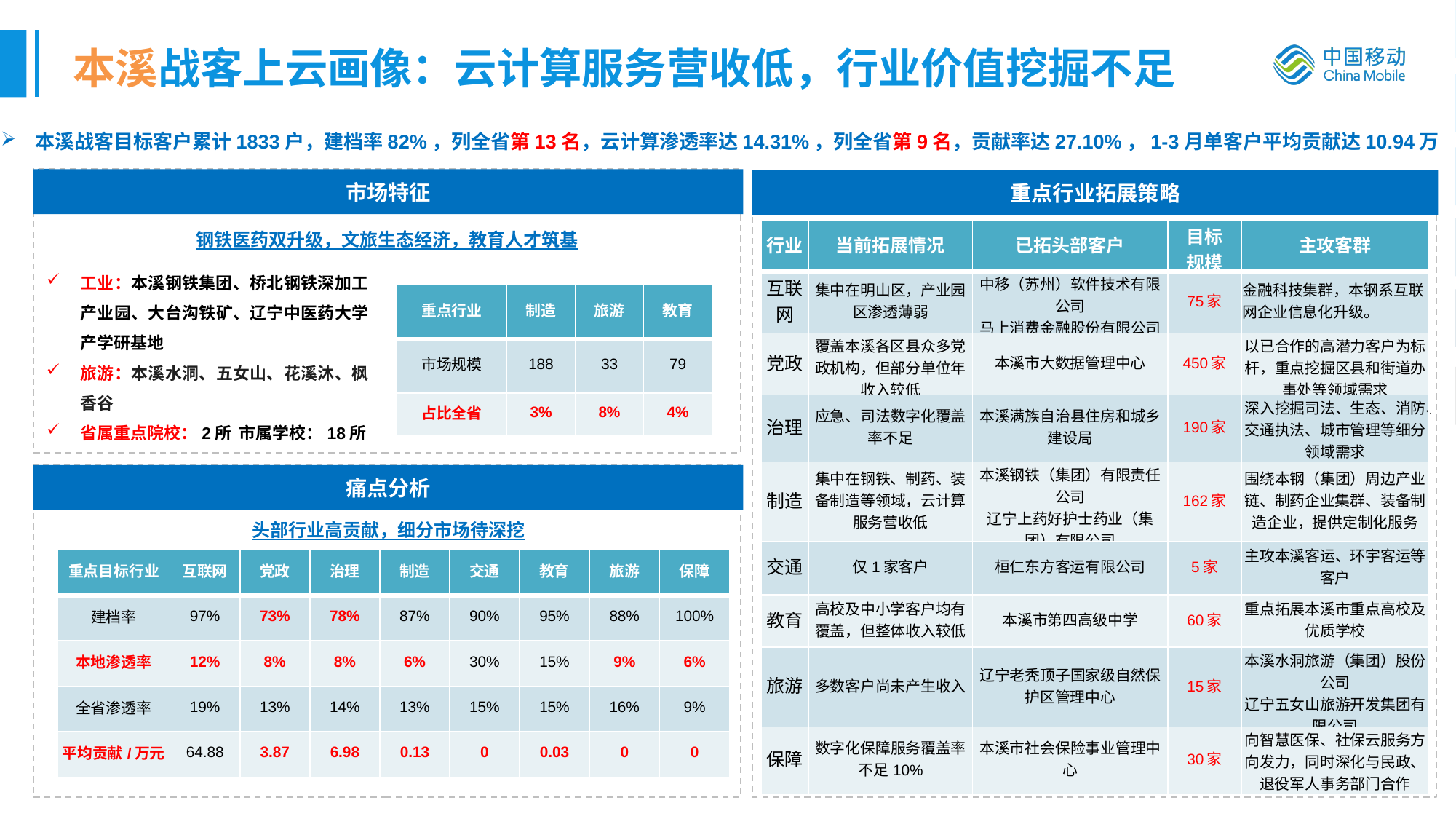

# 本溪战客上云画像：云计算服务营收低，行业价值挖掘不足

本溪战客目标客户累计1833户，建档率82%，列全省第13名，云计算渗透率达14.31%，列全省第9名，贡献率达27.10%，1-3月单客户平均贡献达10.94万元。
市场特征

重点行业拓展策略

| 行业 | 当前拓展情况 | 已拓头部客户 | 目标 规模 | 主攻客群 |
| --- | --- | --- | --- | --- |
| 互联网 | 集中在明山区，产业园区渗透薄弱 | 中移（苏州）软件技术有限公司 马上消费金融股份有限公司 | 75家 | 金融科技集群，本钢系互联网企业信息化升级。 |
| 党政 | 覆盖本溪各区县众多党政机构，但部分单位年收入较低 | 本溪市大数据管理中心 | 450家 | 以已合作的高潜力客户为标杆，重点挖掘区县和街道办事处等领域需求 |
| 治理 | 应急、司法数字化覆盖率不足 | 本溪满族自治县住房和城乡建设局 | 190家 | 深入挖掘司法、生态、消防、交通执法、城市管理等细分领域需求 |
| 制造 | 集中在钢铁、制药、装备制造等领域，云计算服务营收低 | 本溪钢铁（集团）有限责任公司 辽宁上药好护士药业（集团）有限公司 | 162家 | 围绕本钢（集团）周边产业链、制药企业集群、装备制造企业，提供定制化服务 |
| 交通 | 仅1家客户 | 桓仁东方客运有限公司 | 5家 | 主攻本溪客运、环宇客运等客户 |
| 教育 | 高校及中小学客户均有覆盖，但整体收入较低 | 本溪市第四高级中学 | 60家 | 重点拓展本溪市重点高校及优质学校 |
| 旅游 | 多数客户尚未产生收入 | 辽宁老秃顶子国家级自然保护区管理中心 | 15家 | 本溪水洞旅游（集团）股份公司 辽宁五女山旅游开发集团有限公司 |
| 保障 | 数字化保障服务覆盖率不足10% | 本溪市社会保险事业管理中心 | 30家 | 向智慧医保、社保云服务方向发力，同时深化与民政、退役军人事务部门合作 |
钢铁医药双升级，文旅生态经济，教育人才筑基
工业：本溪钢铁集团、桥北钢铁深加工产业园、大台沟铁矿、辽宁中医药大学产学研基地
旅游：本溪水洞、五女山、花溪沐、枫香谷
省属重点院校：2所  市属学校：18所
| 重点行业 | 制造 | 旅游 | 教育 |
| --- | --- | --- | --- |
| 市场规模 | 188 | 33 | 79 |
| 占比全省 | 3% | 8% | 4% |
痛点分析

头部行业高贡献，细分市场待深挖
| 重点目标行业 | 互联网 | 党政 | 治理 | 制造 | 交通 | 教育 | 旅游 | 保障 |
| --- | --- | --- | --- | --- | --- | --- | --- | --- |
| 建档率 | 97% | 73% | 78% | 87% | 90% | 95% | 88% | 100% |
| 本地渗透率 | 12% | 8% | 8% | 6% | 30% | 15% | 9% | 6% |
| 全省渗透率 | 19% | 13% | 14% | 13% | 15% | 15% | 16% | 9% |
| 平均贡献/万元 | 64.88 | 3.87 | 6.98 | 0.13 | 0 | 0.03 | 0 | 0 |